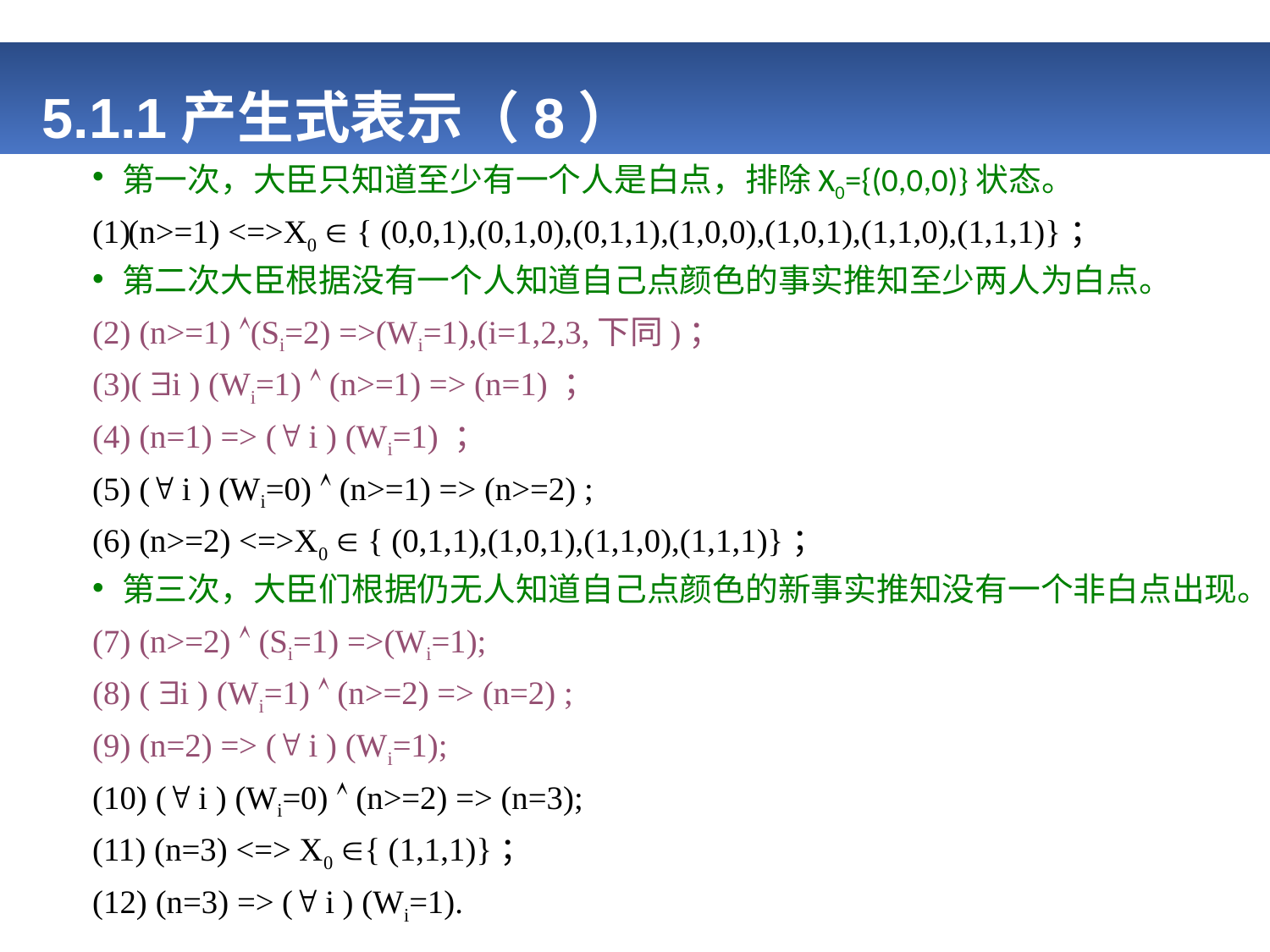

# 5.1.1产生式表示（8）
第一次，大臣只知道至少有一个人是白点，排除X0={(0,0,0)}状态。
(n>=1) <=>X0 ∈ { (0,0,1),(0,1,0),(0,1,1),(1,0,0),(1,0,1),(1,1,0),(1,1,1)}；
第二次大臣根据没有一个人知道自己点颜色的事实推知至少两人为白点。
(2) (n>=1) ∧(Si=2) =>(Wi=1),(i=1,2,3,下同)；
(3)( ∃i ) (Wi=1) ∧ (n>=1) => (n=1) ；
(4) (n=1) => (∀ i ) (Wi=1) ；
(5) (∀ i ) (Wi=0) ∧ (n>=1) => (n>=2) ;
(6) (n>=2) <=>X0 ∈ { (0,1,1),(1,0,1),(1,1,0),(1,1,1)}；
第三次，大臣们根据仍无人知道自己点颜色的新事实推知没有一个非白点出现。
(7) (n>=2) ∧ (Si=1) =>(Wi=1);
(8) ( ∃i ) (Wi=1) ∧ (n>=2) => (n=2) ;
(9) (n=2) => (∀ i ) (Wi=1);
(10) (∀ i ) (Wi=0) ∧ (n>=2) => (n=3);
(11) (n=3) <=> X0 ∈{ (1,1,1)}；
(12) (n=3) => (∀ i ) (Wi=1).

13